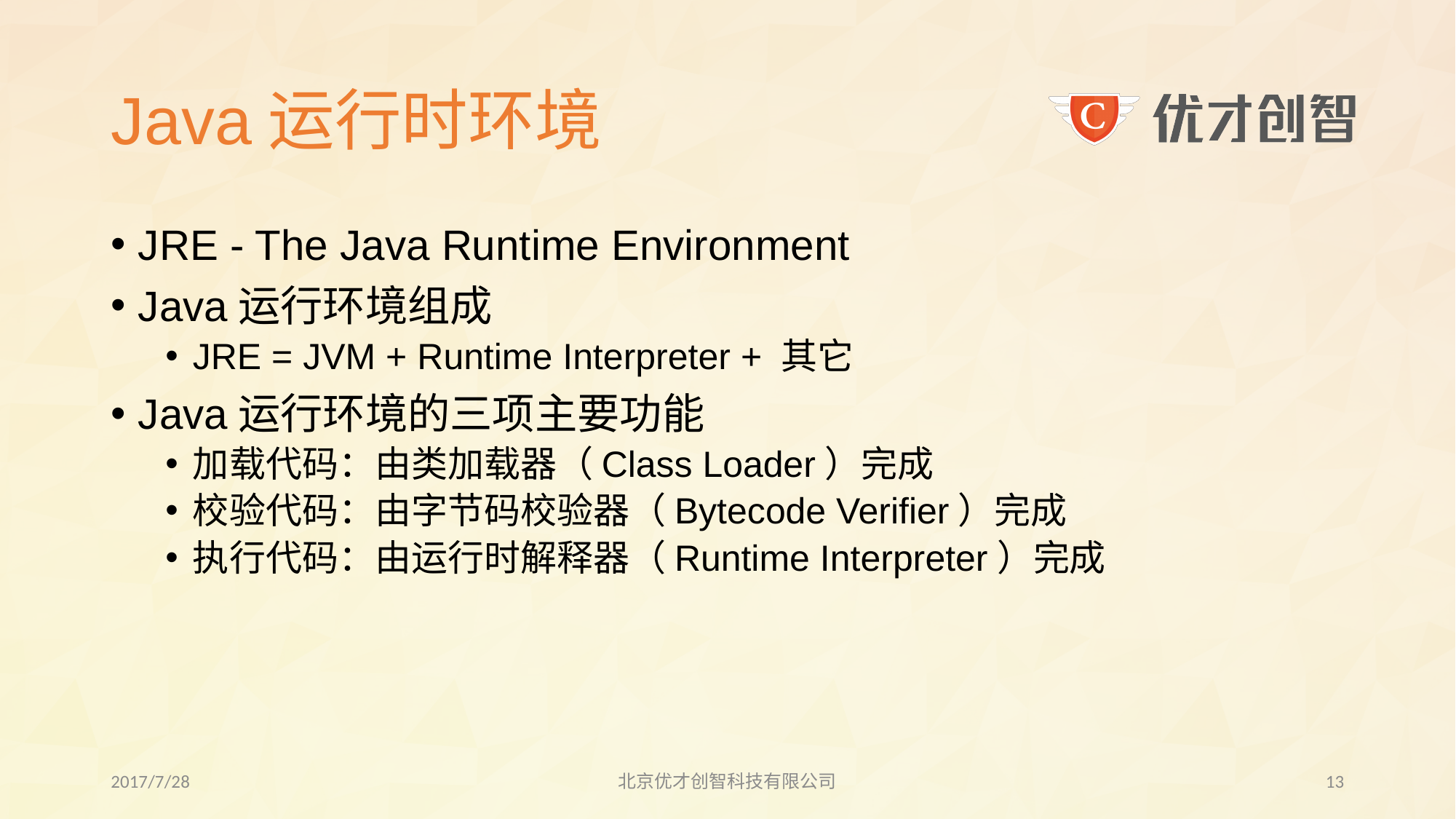

# Java运行时环境
JRE - The Java Runtime Environment
Java运行环境组成
JRE = JVM + Runtime Interpreter + 其它
Java运行环境的三项主要功能
加载代码：由类加载器（Class Loader）完成
校验代码：由字节码校验器（Bytecode Verifier）完成
执行代码：由运行时解释器（Runtime Interpreter）完成
2017/7/28
北京优才创智科技有限公司
13